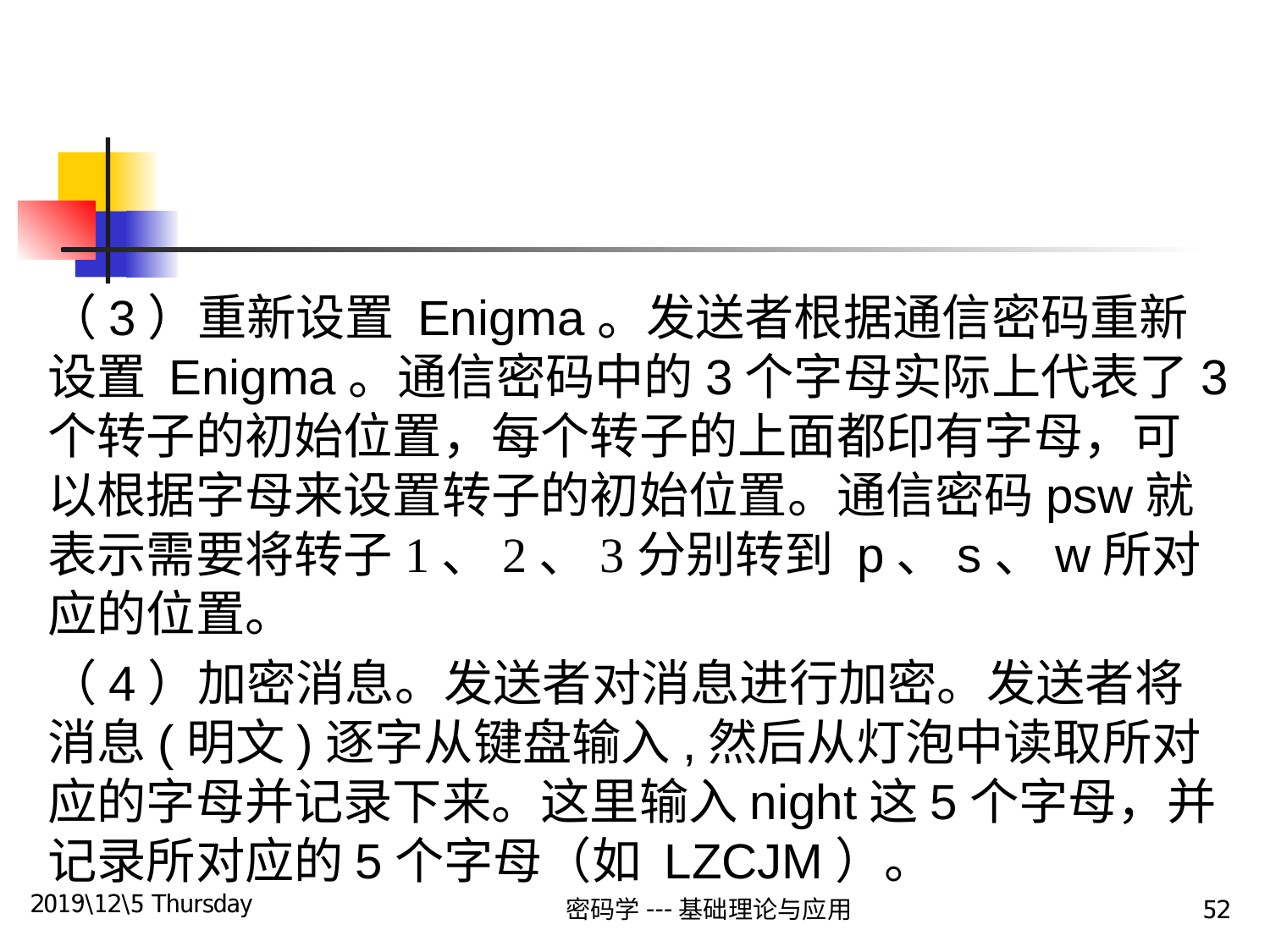

#
（3）重新设置 Enigma。发送者根据通信密码重新设置 Enigma。通信密码中的3个字母实际上代表了3个转子的初始位置，每个转子的上面都印有字母，可以根据字母来设置转子的初始位置。通信密码psw就表示需要将转子1、2、3分别转到 p、s、w所对应的位置。
（4）加密消息。发送者对消息进行加密。发送者将消息(明文)逐字从键盘输入,然后从灯泡中读取所对应的字母并记录下来。这里输入night这5个字母，并记录所对应的5个字母（如 LZCJM）。

密码学---基础理论与应用
52
2019\12\5 Thursday